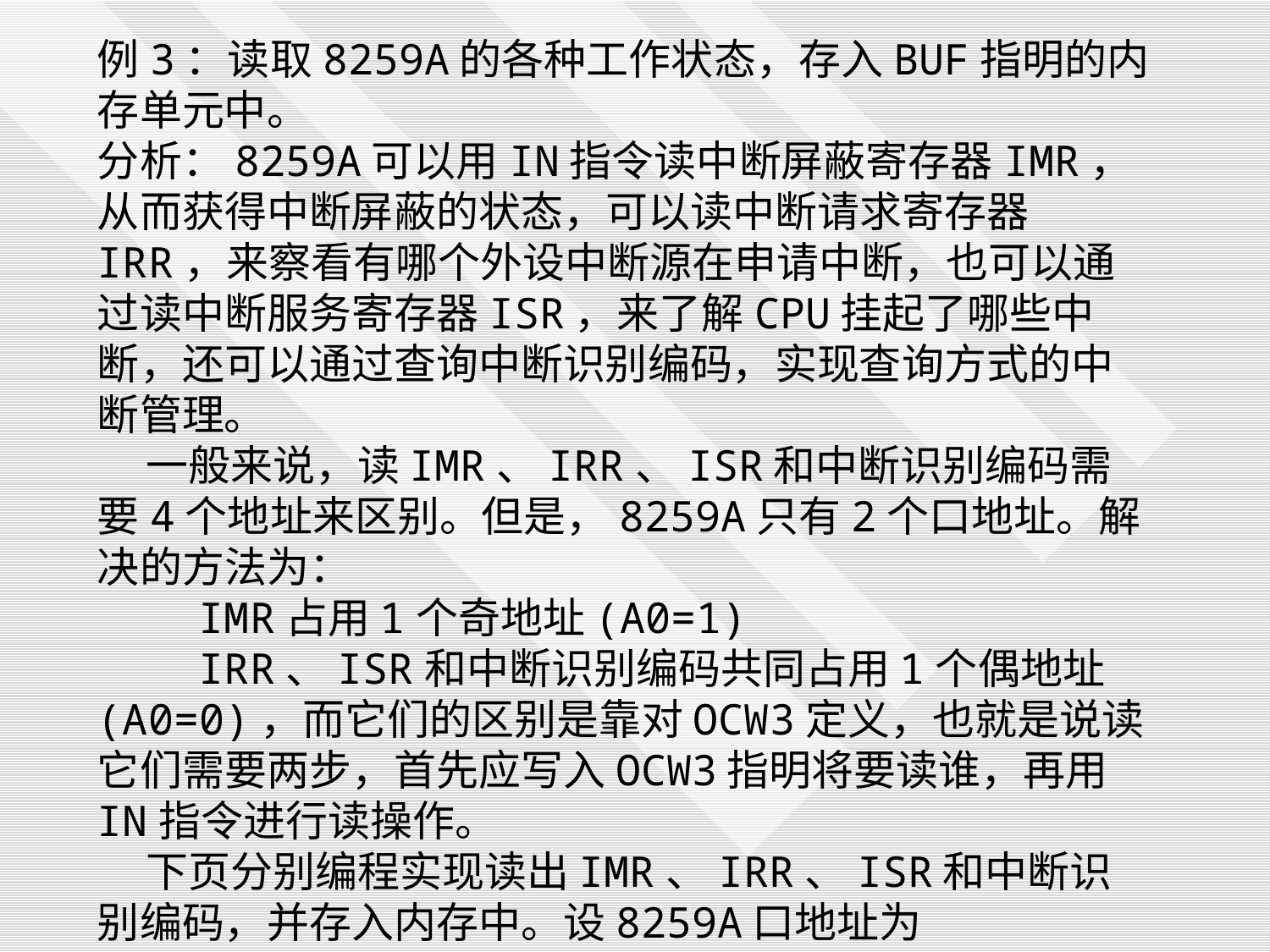

例3：读取8259A的各种工作状态，存入BUF指明的内存单元中。
分析：8259A可以用IN指令读中断屏蔽寄存器IMR，从而获得中断屏蔽的状态，可以读中断请求寄存器IRR，来察看有哪个外设中断源在申请中断，也可以通过读中断服务寄存器ISR，来了解CPU挂起了哪些中断，还可以通过查询中断识别编码，实现查询方式的中断管理。
    一般来说，读IMR、IRR、ISR和中断识别编码需要4个地址来区别。但是，8259A只有2个口地址。解决的方法为：
    IMR占用1个奇地址(A0=1)
    IRR、ISR和中断识别编码共同占用1个偶地址(A0=0)，而它们的区别是靠对OCW3定义，也就是说读它们需要两步，首先应写入OCW3指明将要读谁，再用IN指令进行读操作。
    下页分别编程实现读出IMR、IRR、ISR和中断识别编码，并存入内存中。设8259A口地址为180H、181H。